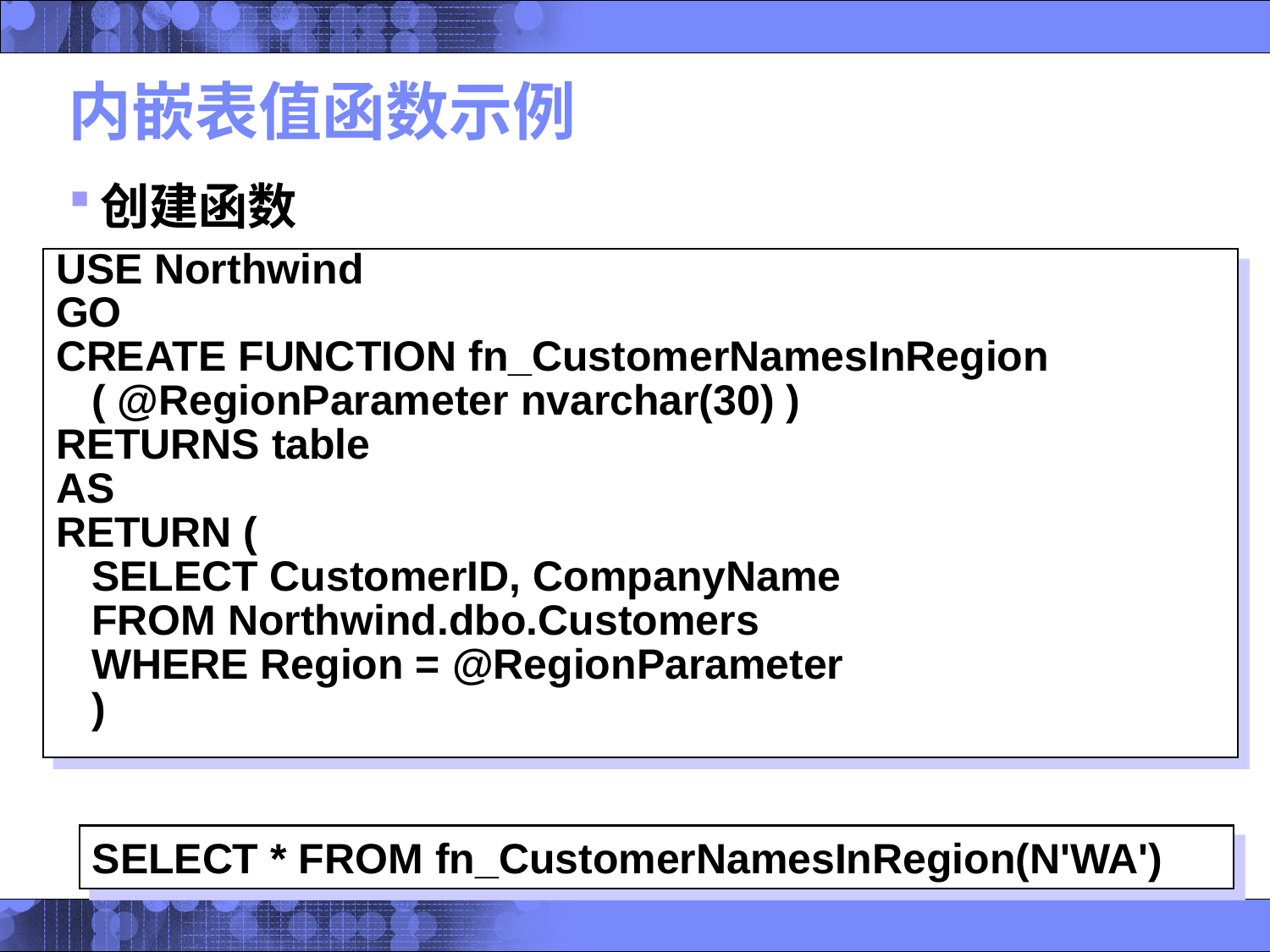

# 内嵌表值函数示例
创建函数

使用参数调用函数
USE Northwind
GO
CREATE FUNCTION fn_CustomerNamesInRegion
   ( @RegionParameter nvarchar(30) )
RETURNS table
AS
RETURN (
   SELECT CustomerID, CompanyName
   FROM Northwind.dbo.Customers
   WHERE Region = @RegionParameter
   )
SELECT * FROM fn_CustomerNamesInRegion(N'WA')